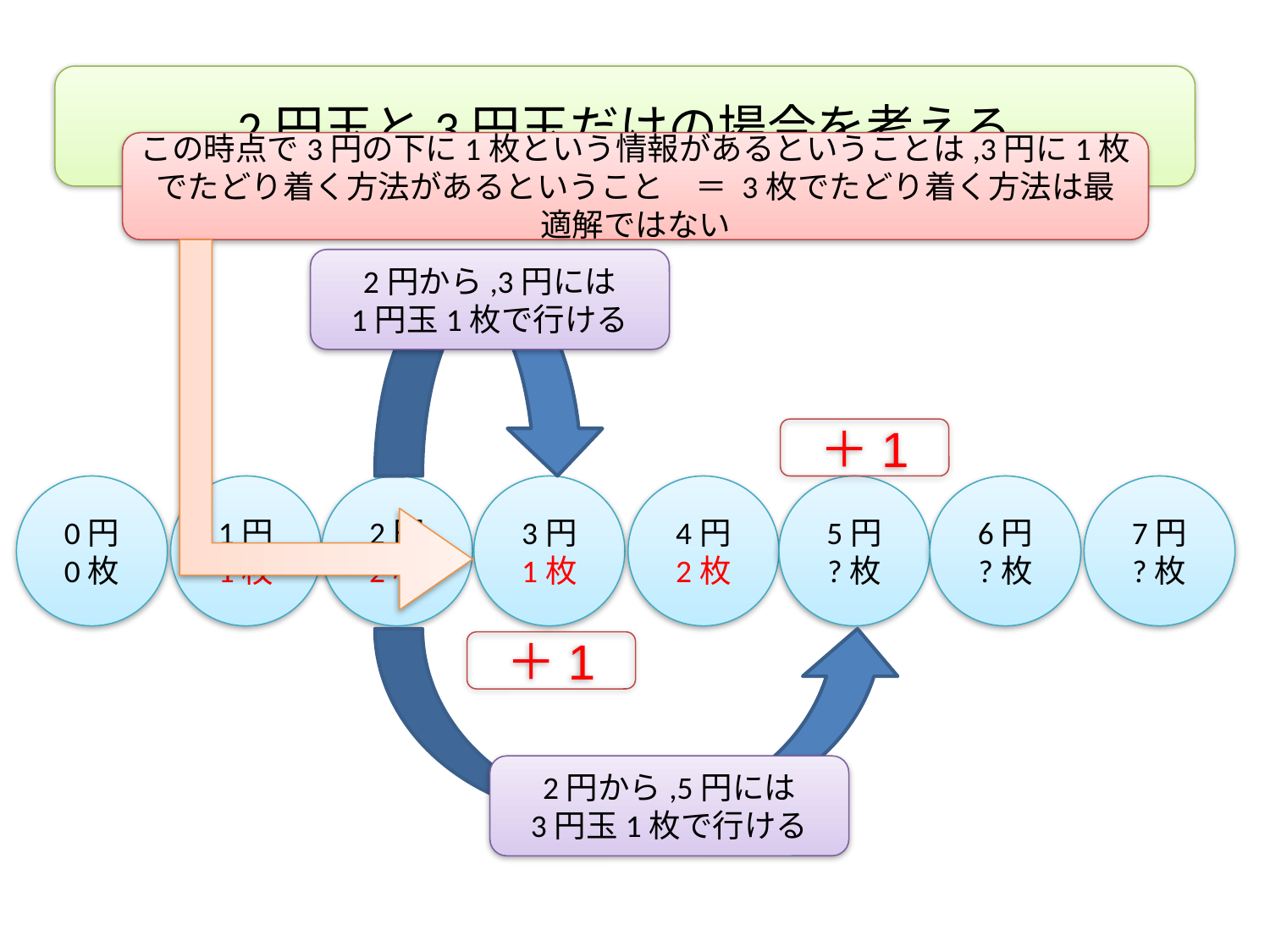

2円玉と3円玉だけの場合を考える
この時点で3円の下に1枚という情報があるということは,3円に1枚でたどり着く方法があるということ　＝ 3枚でたどり着く方法は最適解ではない

2円から,3円には
1円玉1枚で行ける

＋1
＋1

2円から,5円には
3円玉1枚で行ける
0円
0枚
1円
1枚
2円
2枚
3円
1枚
4円
2枚
5円
?枚
6円
?枚
7円
?枚